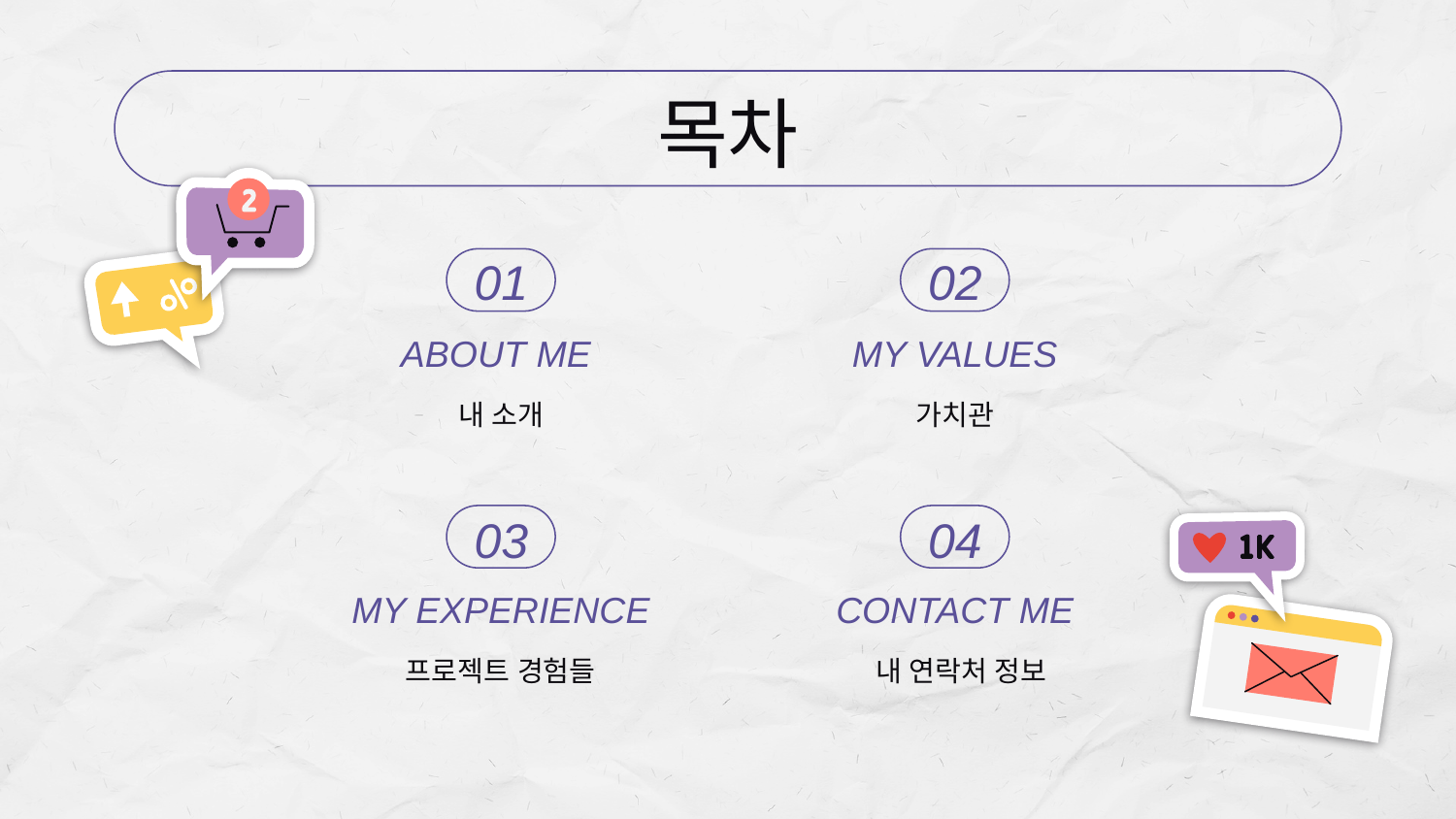

목차

# 01
02
ABOUT ME
MY VALUES
가치관
내 소개

03
04
MY EXPERIENCE
CONTACT ME

프로젝트 경험들
 내 연락처 정보